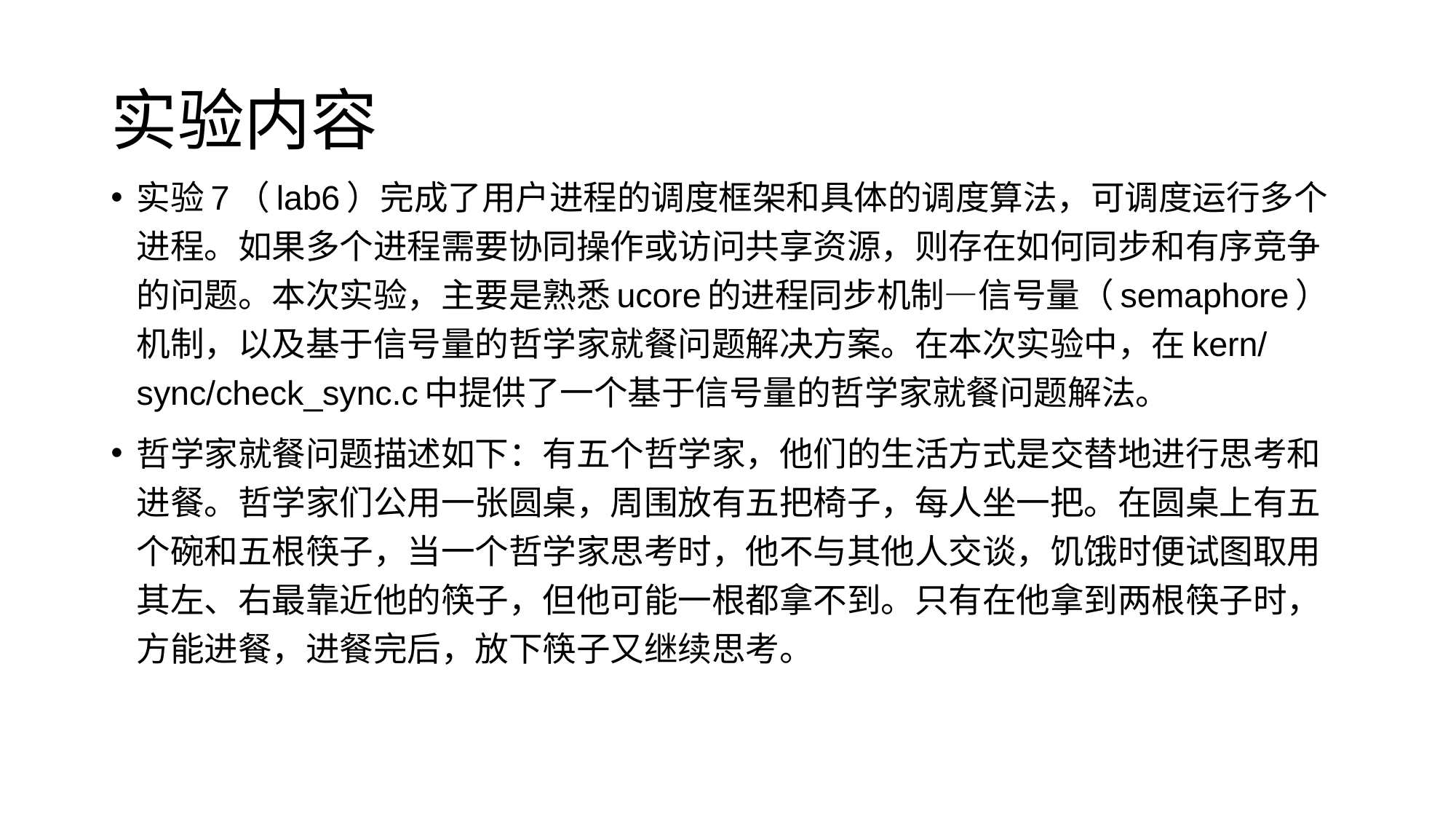

# 实验内容
实验7（lab6）完成了用户进程的调度框架和具体的调度算法，可调度运行多个进程。如果多个进程需要协同操作或访问共享资源，则存在如何同步和有序竞争的问题。本次实验，主要是熟悉ucore的进程同步机制—信号量（semaphore）机制，以及基于信号量的哲学家就餐问题解决方案。在本次实验中，在kern/sync/check_sync.c中提供了一个基于信号量的哲学家就餐问题解法。
哲学家就餐问题描述如下：有五个哲学家，他们的生活方式是交替地进行思考和进餐。哲学家们公用一张圆桌，周围放有五把椅子，每人坐一把。在圆桌上有五个碗和五根筷子，当一个哲学家思考时，他不与其他人交谈，饥饿时便试图取用其左、右最靠近他的筷子，但他可能一根都拿不到。只有在他拿到两根筷子时，方能进餐，进餐完后，放下筷子又继续思考。